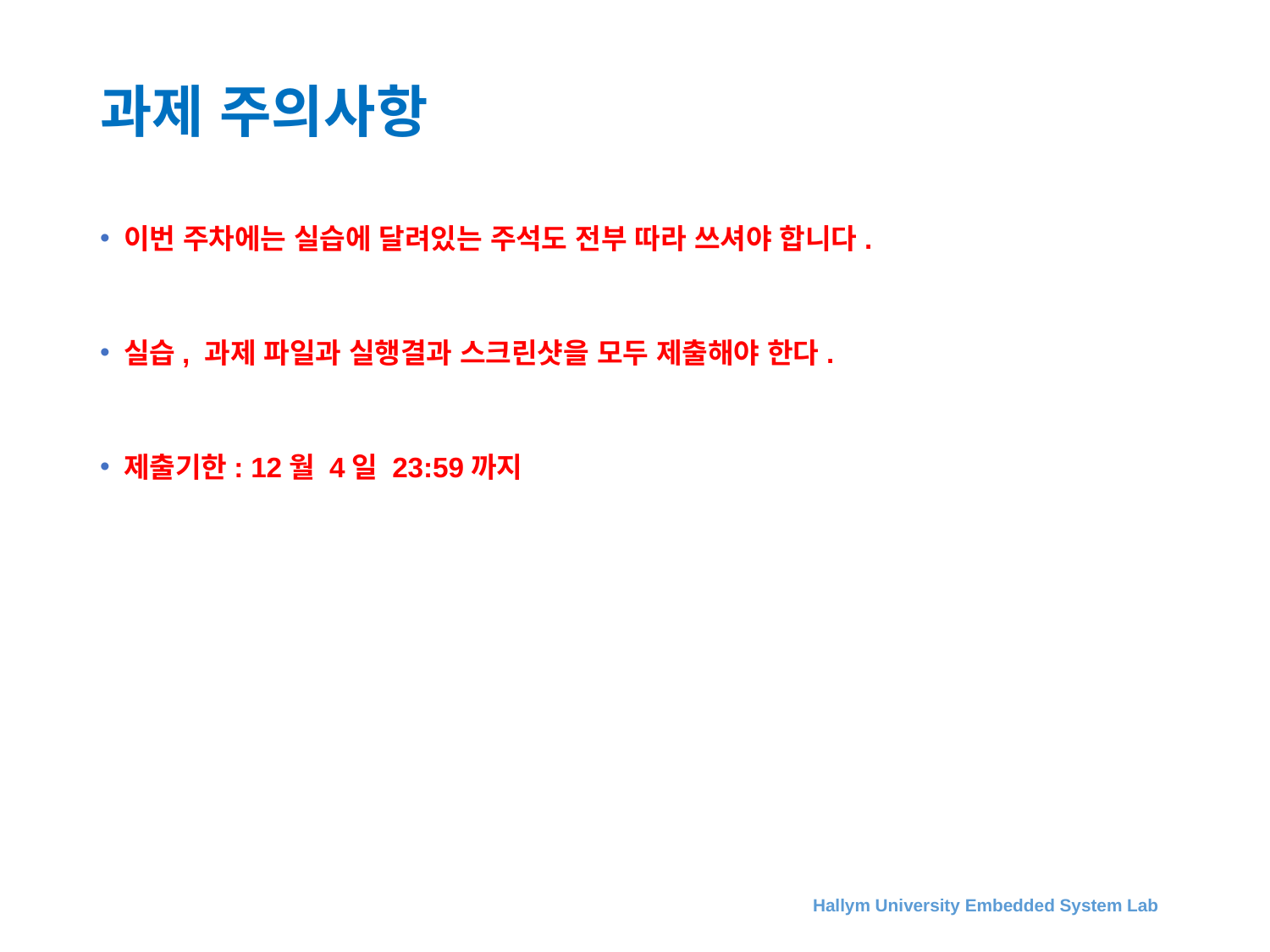

# 과제 주의사항
이번 주차에는 실습에 달려있는 주석도 전부 따라 쓰셔야 합니다.

실습, 과제 파일과 실행결과 스크린샷을 모두 제출해야 한다.

제출기한: 12월 4일 23:59까지
Hallym University Embedded System Lab